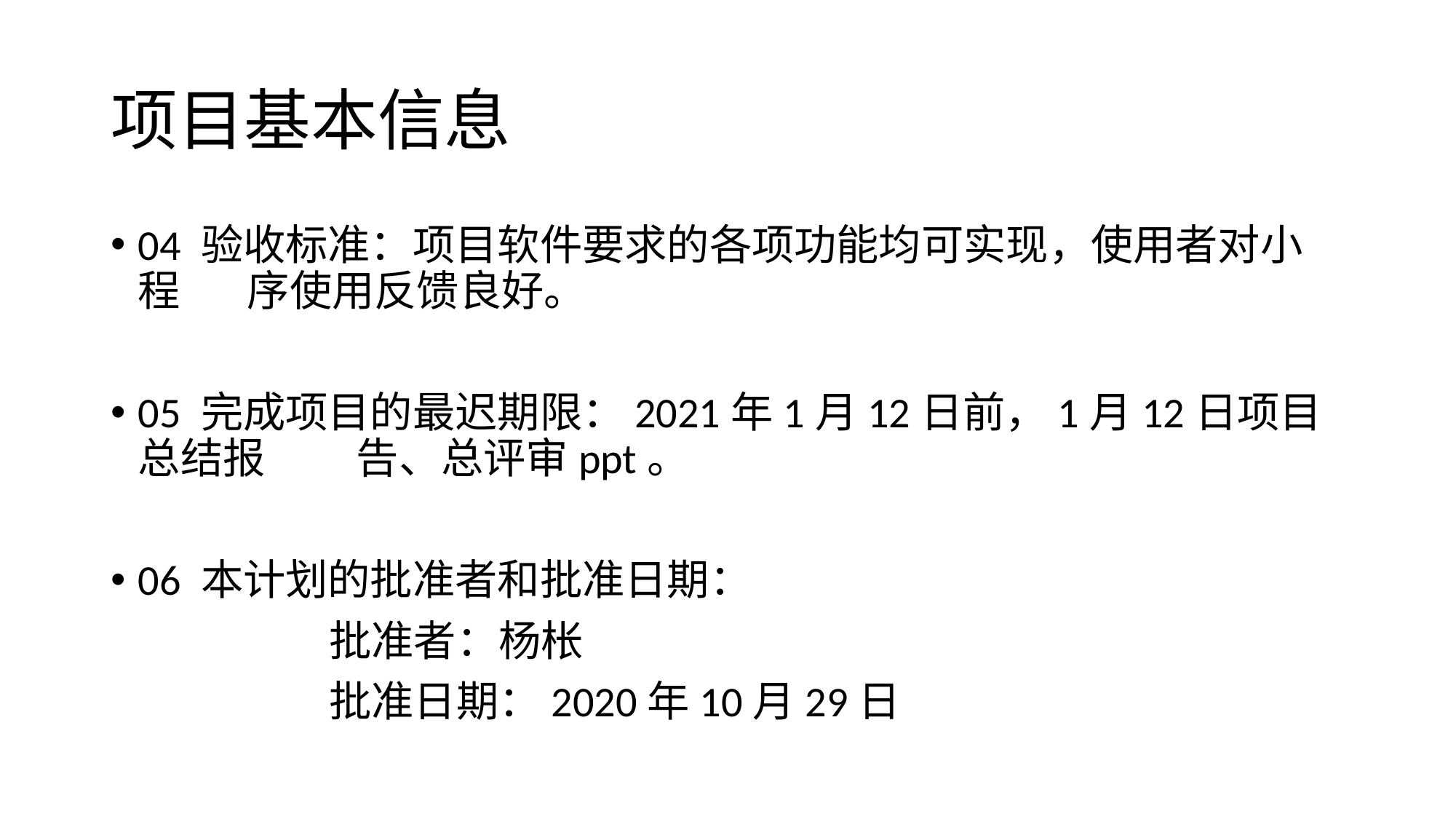

# 项目基本信息
04 验收标准：项目软件要求的各项功能均可实现，使用者对小程	序使用反馈良好。

05 完成项目的最迟期限：2021年1月12日前，1月12日项目总结报	告、总评审ppt。

06 本计划的批准者和批准日期：
		批准者：杨枨
		批准日期：2020年10月29日